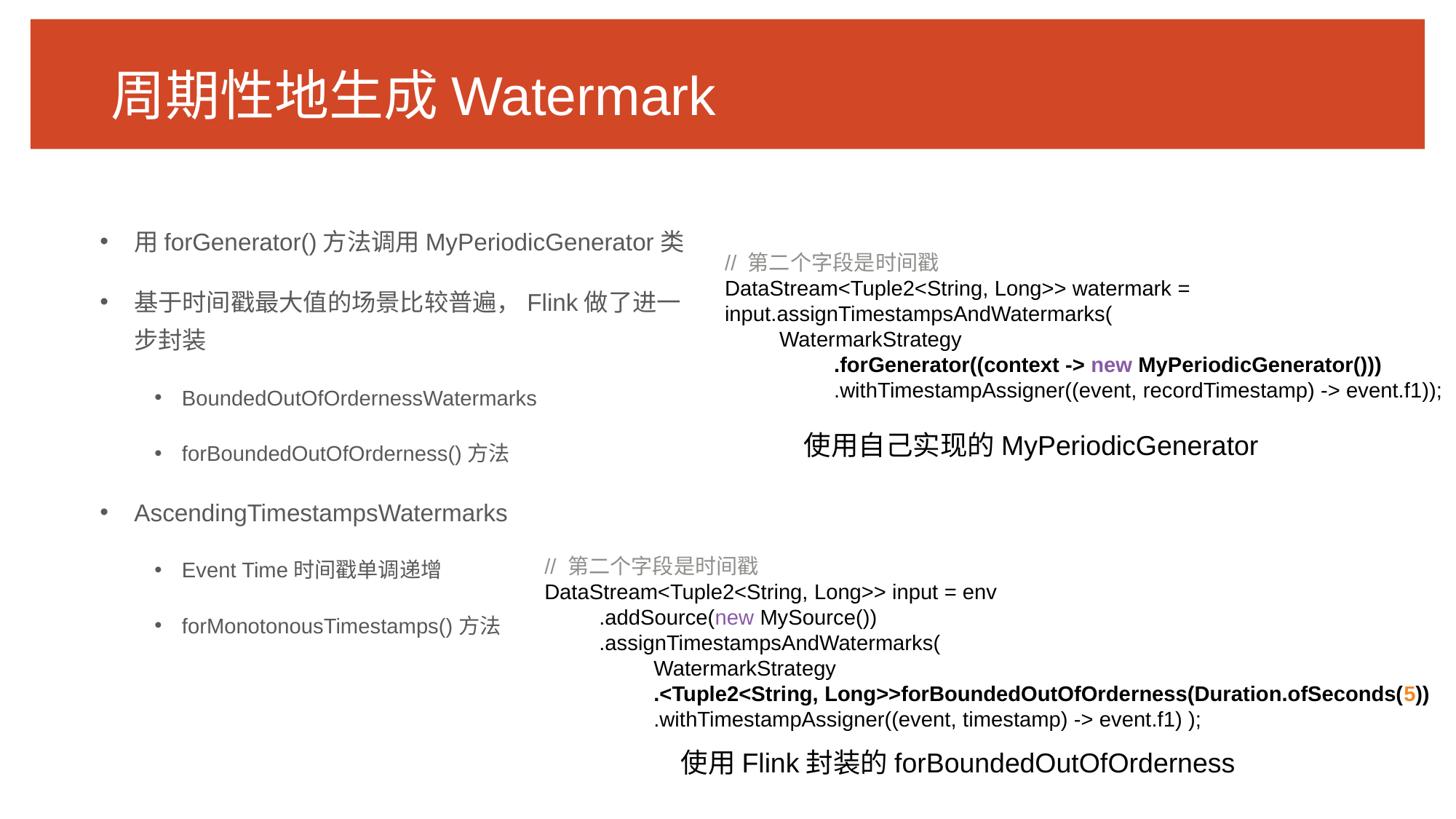

# 周期性地生成Watermark
用forGenerator()方法调用MyPeriodicGenerator类
基于时间戳最大值的场景比较普遍，Flink做了进一步封装
BoundedOutOfOrdernessWatermarks
forBoundedOutOfOrderness()方法
AscendingTimestampsWatermarks
Event Time时间戳单调递增
forMonotonousTimestamps()方法

// 第二个字段是时间戳
DataStream<Tuple2<String, Long>> watermark = input.assignTimestampsAndWatermarks(
WatermarkStrategy
.forGenerator((context -> new MyPeriodicGenerator()))
.withTimestampAssigner((event, recordTimestamp) -> event.f1));
使用自己实现的MyPeriodicGenerator
// 第二个字段是时间戳
DataStream<Tuple2<String, Long>> input = env
.addSource(new MySource())
.assignTimestampsAndWatermarks(
WatermarkStrategy
.<Tuple2<String, Long>>forBoundedOutOfOrderness(Duration.ofSeconds(5))
.withTimestampAssigner((event, timestamp) -> event.f1) );
使用Flink封装的forBoundedOutOfOrderness